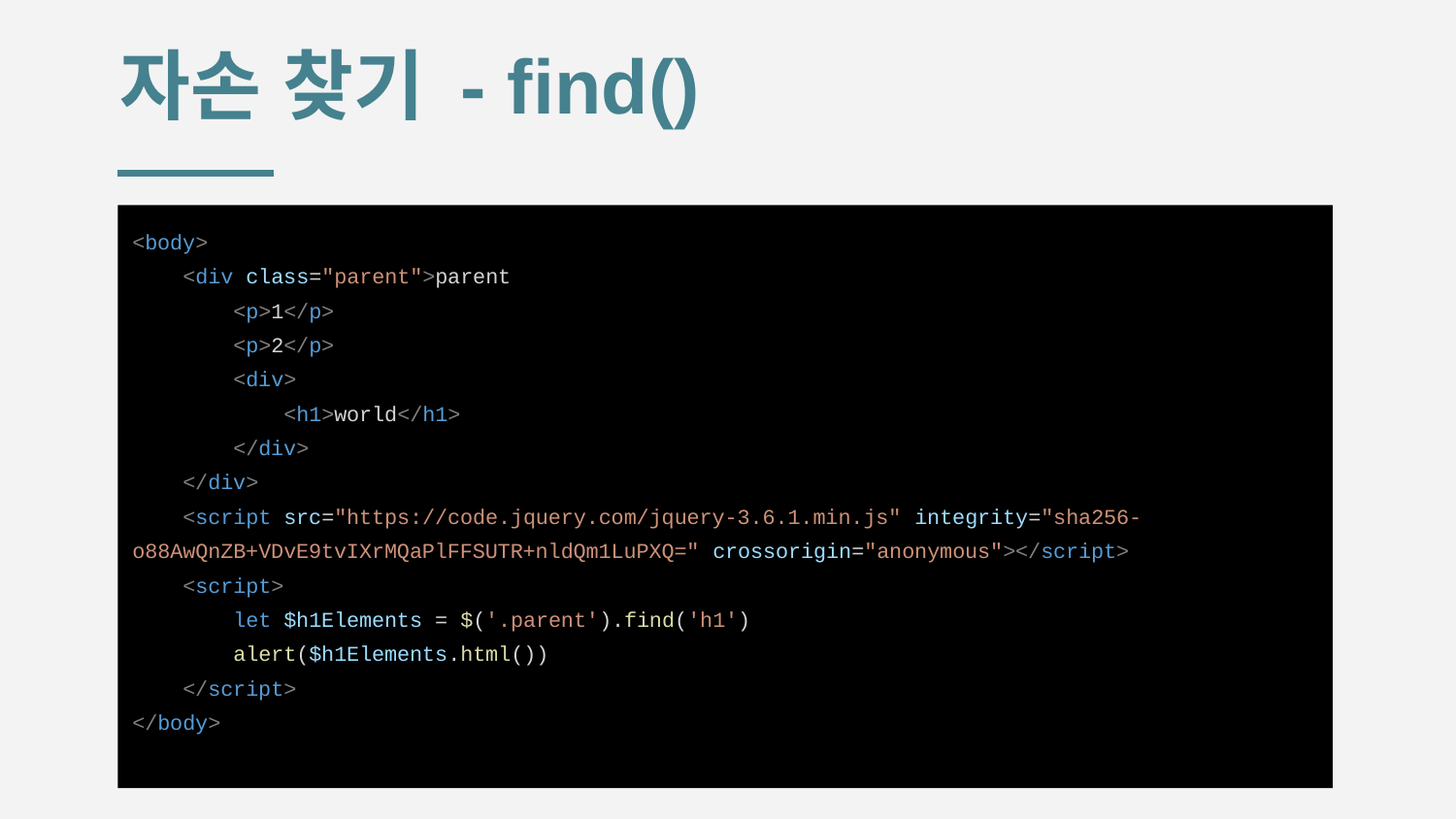

# 자손 찾기 - find()
<body>
    <div class="parent">parent
        <p>1</p>
        <p>2</p>
        <div>
            <h1>world</h1>
        </div>
    </div>
    <script src="https://code.jquery.com/jquery-3.6.1.min.js" integrity="sha256-o88AwQnZB+VDvE9tvIXrMQaPlFFSUTR+nldQm1LuPXQ=" crossorigin="anonymous"></script>
    <script>
        let $h1Elements = $('.parent').find('h1')
        alert($h1Elements.html())
    </script>
</body>